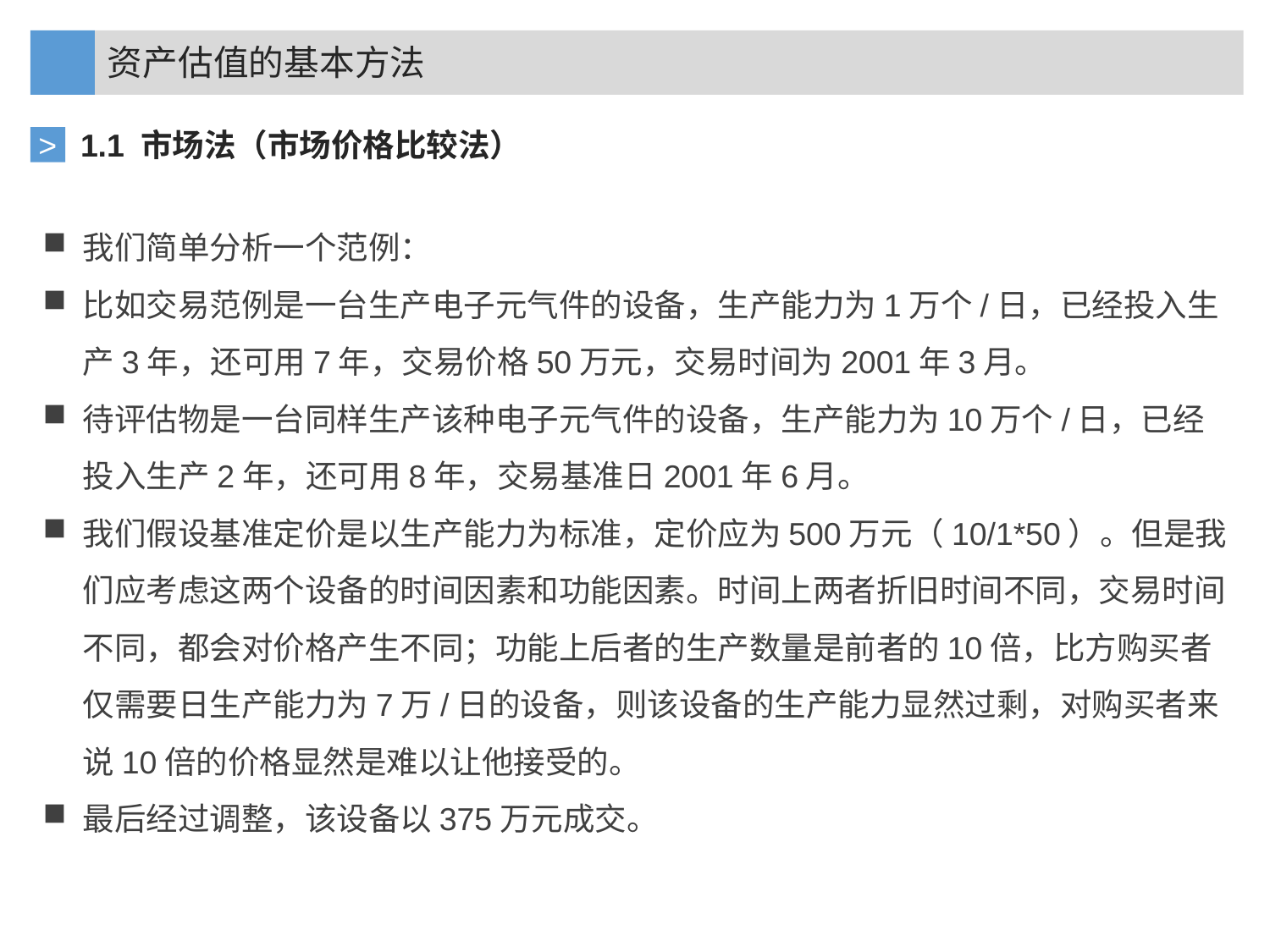

资产估值的基本方法
1.1 市场法（市场价格比较法）
>
我们简单分析一个范例：
比如交易范例是一台生产电子元气件的设备，生产能力为1万个/日，已经投入生产3年，还可用7年，交易价格50万元，交易时间为2001年3月。
待评估物是一台同样生产该种电子元气件的设备，生产能力为10万个/日，已经投入生产2年，还可用8年，交易基准日2001年6月。
我们假设基准定价是以生产能力为标准，定价应为500万元（10/1*50）。但是我们应考虑这两个设备的时间因素和功能因素。时间上两者折旧时间不同，交易时间不同，都会对价格产生不同；功能上后者的生产数量是前者的10倍，比方购买者仅需要日生产能力为7万/日的设备，则该设备的生产能力显然过剩，对购买者来说10倍的价格显然是难以让他接受的。
最后经过调整，该设备以375万元成交。